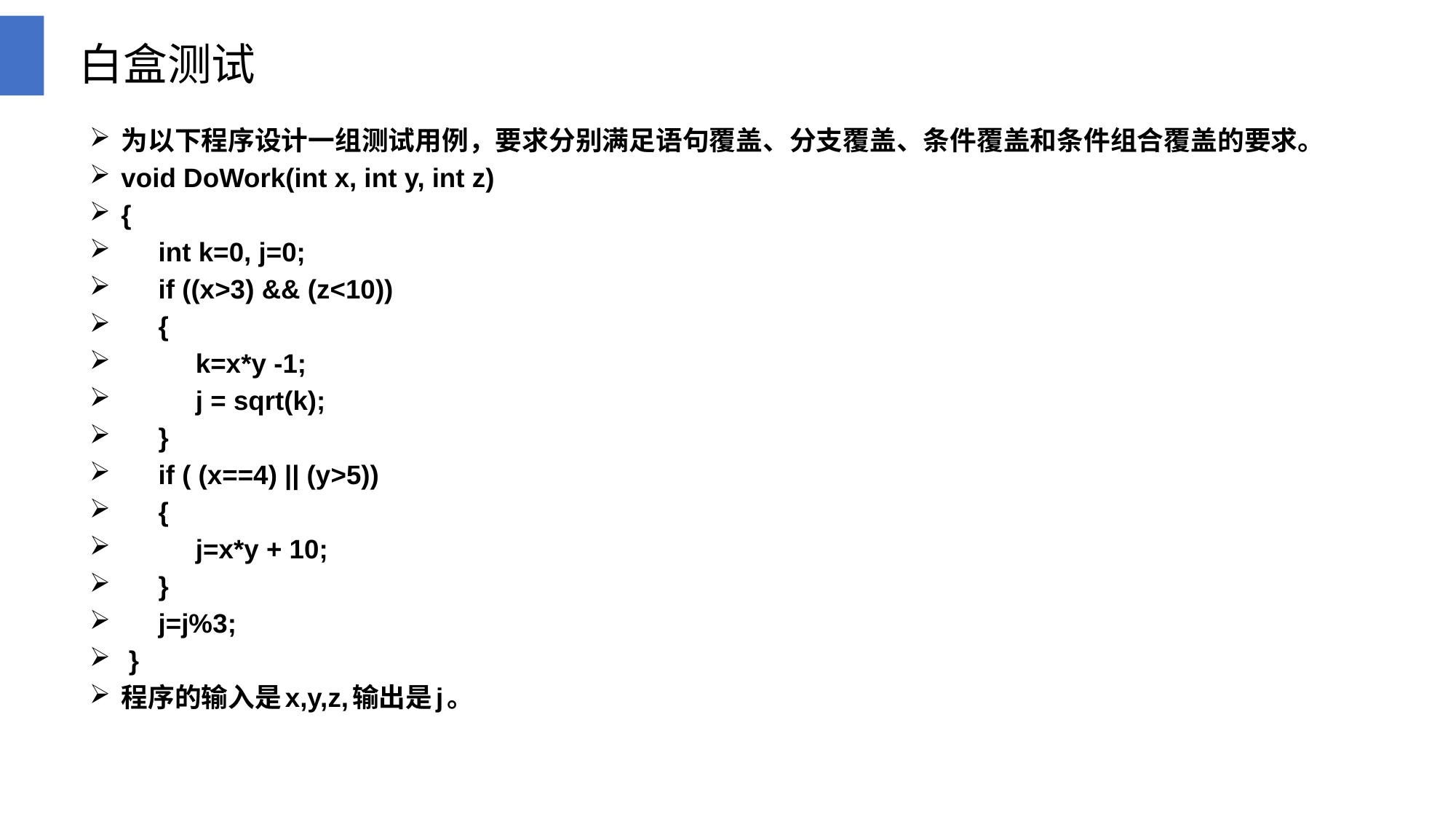

# 白盒测试
为以下程序设计一组测试用例，要求分别满足语句覆盖、分支覆盖、条件覆盖和条件组合覆盖的要求。
void DoWork(int x, int y, int z)
{
     int k=0, j=0;
     if ((x>3) && (z<10))
     {
          k=x*y -1;
          j = sqrt(k);
     }
     if ( (x==4) || (y>5))
     {
          j=x*y + 10;
     }
     j=j%3;
 }
程序的输入是x,y,z,输出是j。